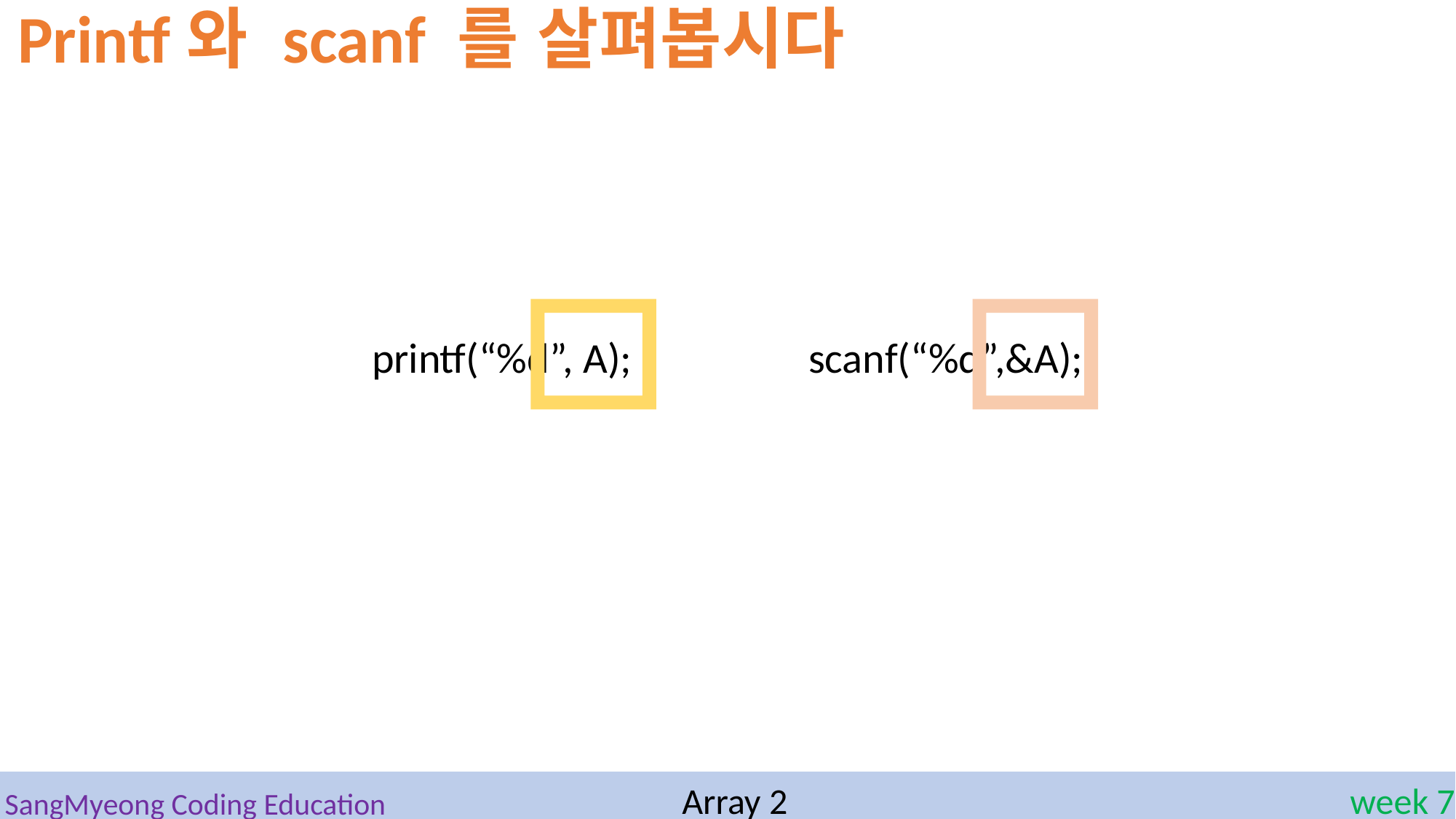

Printf와 scanf 를 살펴봅시다

printf(“%d”, A);		scanf(“%d”,&A);

Array 2
# SangMyeong Coding Education
week 7